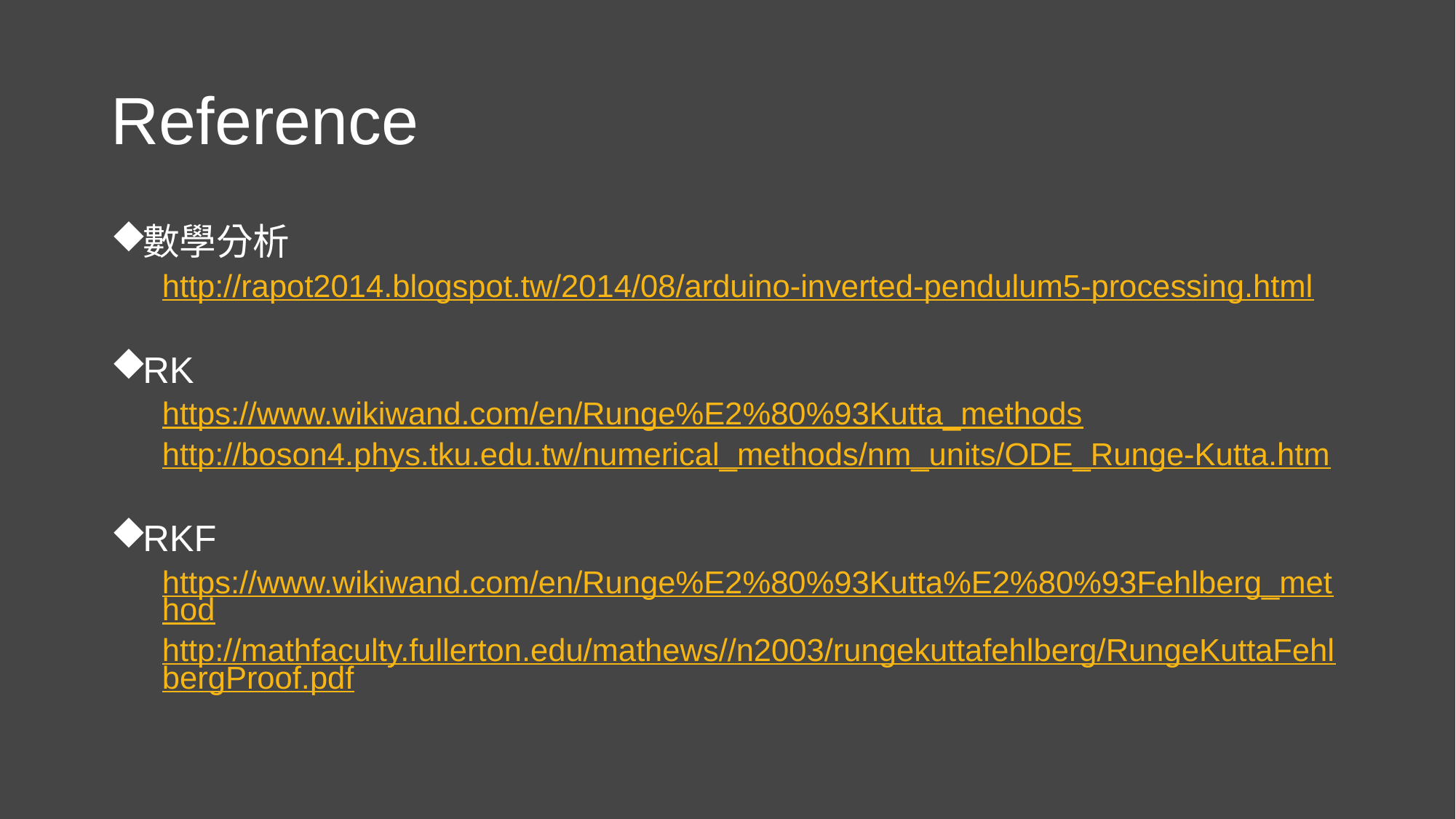

# Reference
數學分析
http://rapot2014.blogspot.tw/2014/08/arduino-inverted-pendulum5-processing.html
RK
https://www.wikiwand.com/en/Runge%E2%80%93Kutta_methods
http://boson4.phys.tku.edu.tw/numerical_methods/nm_units/ODE_Runge-Kutta.htm
RKF
https://www.wikiwand.com/en/Runge%E2%80%93Kutta%E2%80%93Fehlberg_method
http://mathfaculty.fullerton.edu/mathews//n2003/rungekuttafehlberg/RungeKuttaFehlbergProof.pdf